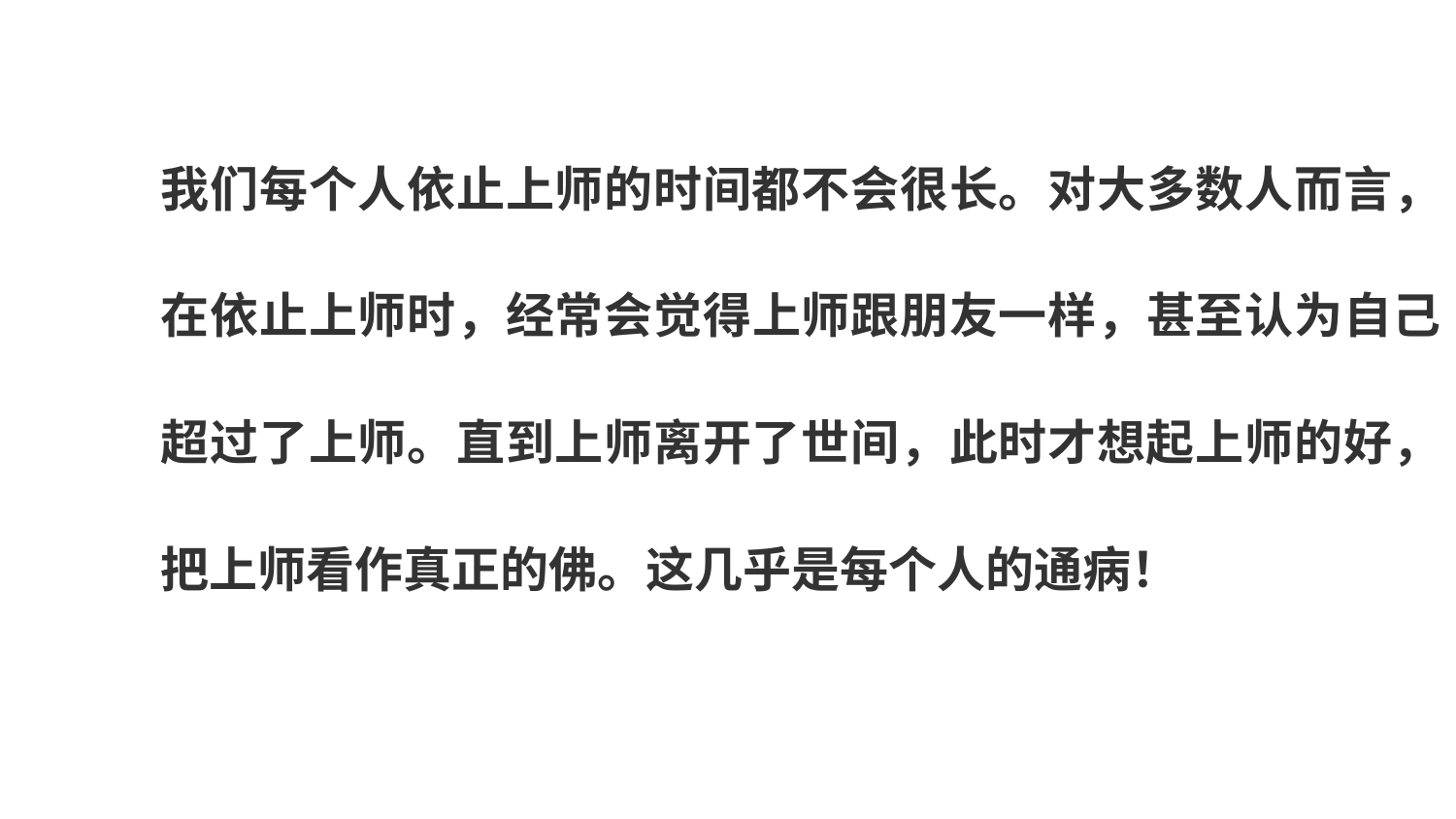

我们每个人依止上师的时间都不会很长。对大多数人而言，在依止上师时，经常会觉得上师跟朋友一样，甚至认为自己超过了上师。直到上师离开了世间，此时才想起上师的好，把上师看作真正的佛。这几乎是每个人的通病！